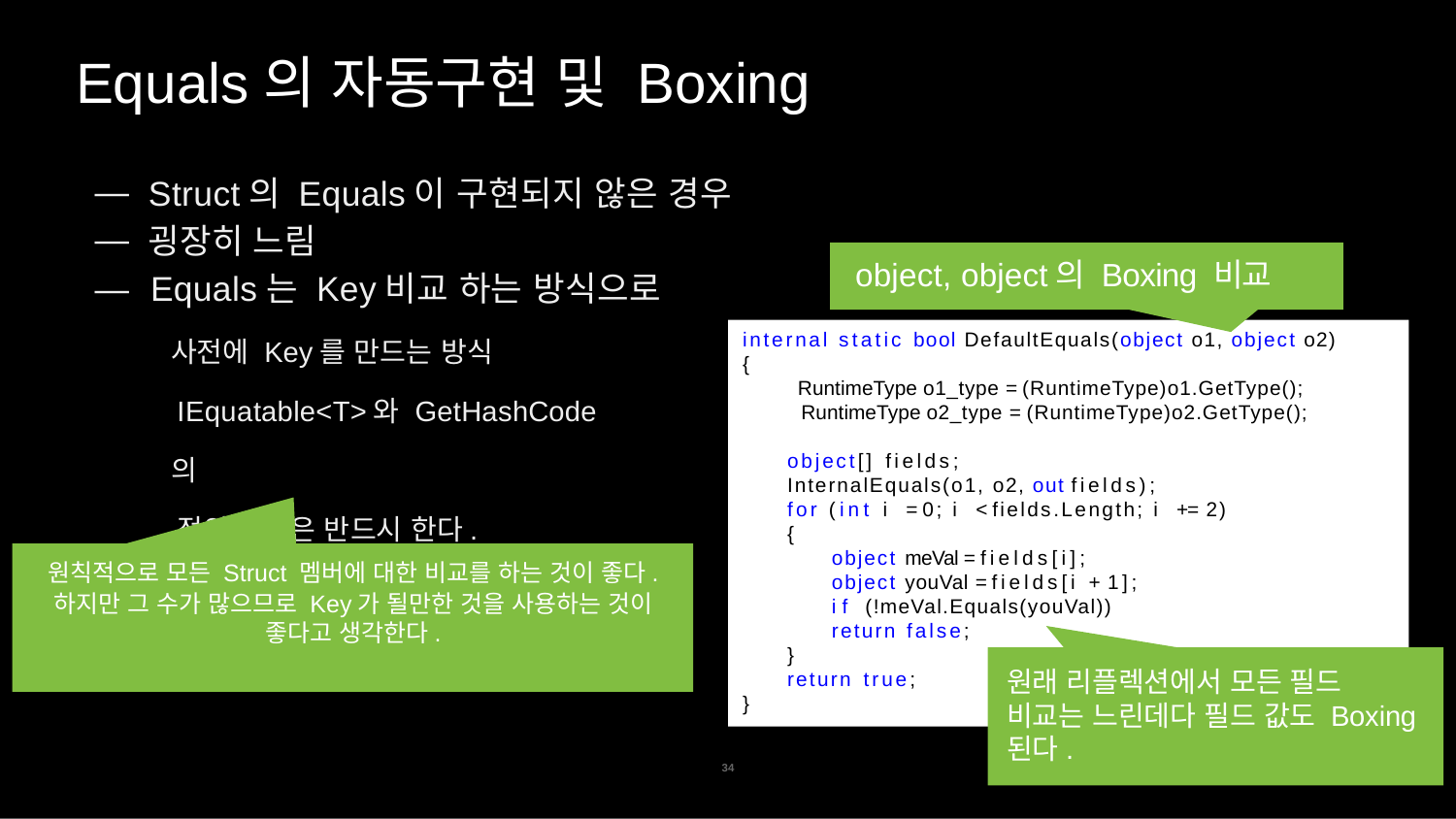

# Equals의 자동구현 및 Boxing
Struct의 Equals이 구현되지 않은 경우
굉장히 느림

object, object의 Boxing 비교
—	Equals는 Key비교 하는 방식으로

internal static bool DefaultEquals(object o1, object o2)
{
RuntimeType o1_type = (RuntimeType)o1.GetType();  RuntimeType o2_type = (RuntimeType)o2.GetType();
사전에 Key를 만드는 방식
IEquatable<T>와 GetHashCode의
정의 구현은 반드시 한다.
object[] fields;
InternalEquals(o1, o2, out fields);
for (int i = 0; i < fields.Length; i += 2)
{
object meVal = fields[i];  object youVal = fields[i + 1];
if (!meVal.Equals(youVal)) return false;
}

원칙적으로 모든 Struct 멤버에 대한 비교를 하는 것이 좋다.
하지만 그 수가 많으므로 Key가 될만한 것을 사용하는 것이 좋다고 생각한다.

원래 리플렉션에서 모든 필드 비교는 느린데다 필드 값도 Boxing 된다.
return true;
}
34